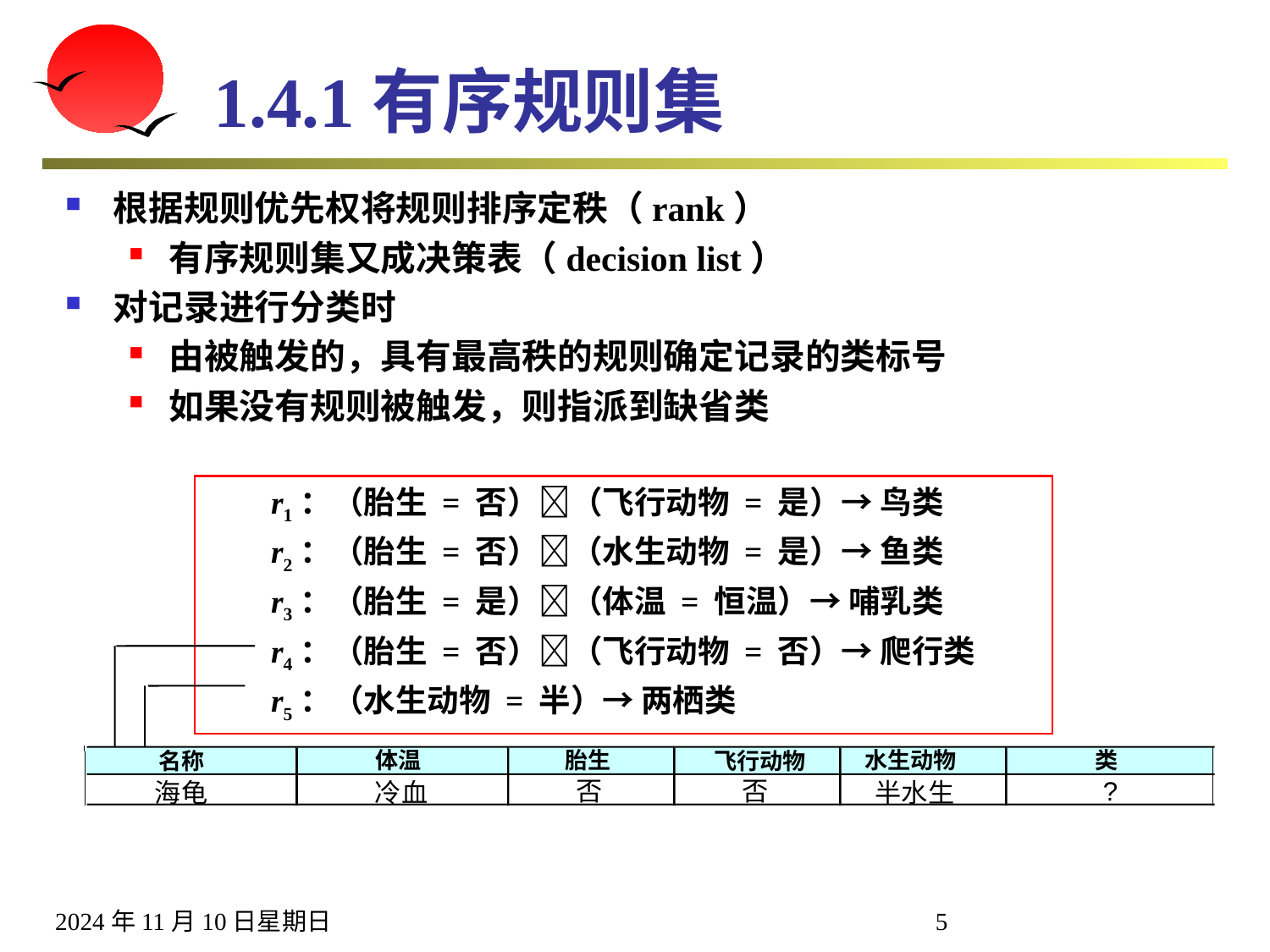

# 1.4.1有序规则集
根据规则优先权将规则排序定秩（rank）
有序规则集又成决策表（decision list）
对记录进行分类时
由被触发的，具有最高秩的规则确定记录的类标号
如果没有规则被触发，则指派到缺省类
r1：（胎生 = 否）∧（飞行动物 = 是）→ 鸟类
r2：（胎生 = 否）∧（水生动物 = 是）→ 鱼类
r3：（胎生 = 是）∧（体温 = 恒温）→ 哺乳类
r4：（胎生 = 否）∧（飞行动物 = 否）→ 爬行类
r5：（水生动物 = 半）→ 两栖类

体温
胎生
水生动物
类
名称
飞行动物

否
否
?
海龟
冷血
半水生

2024年11月10日星期日
5